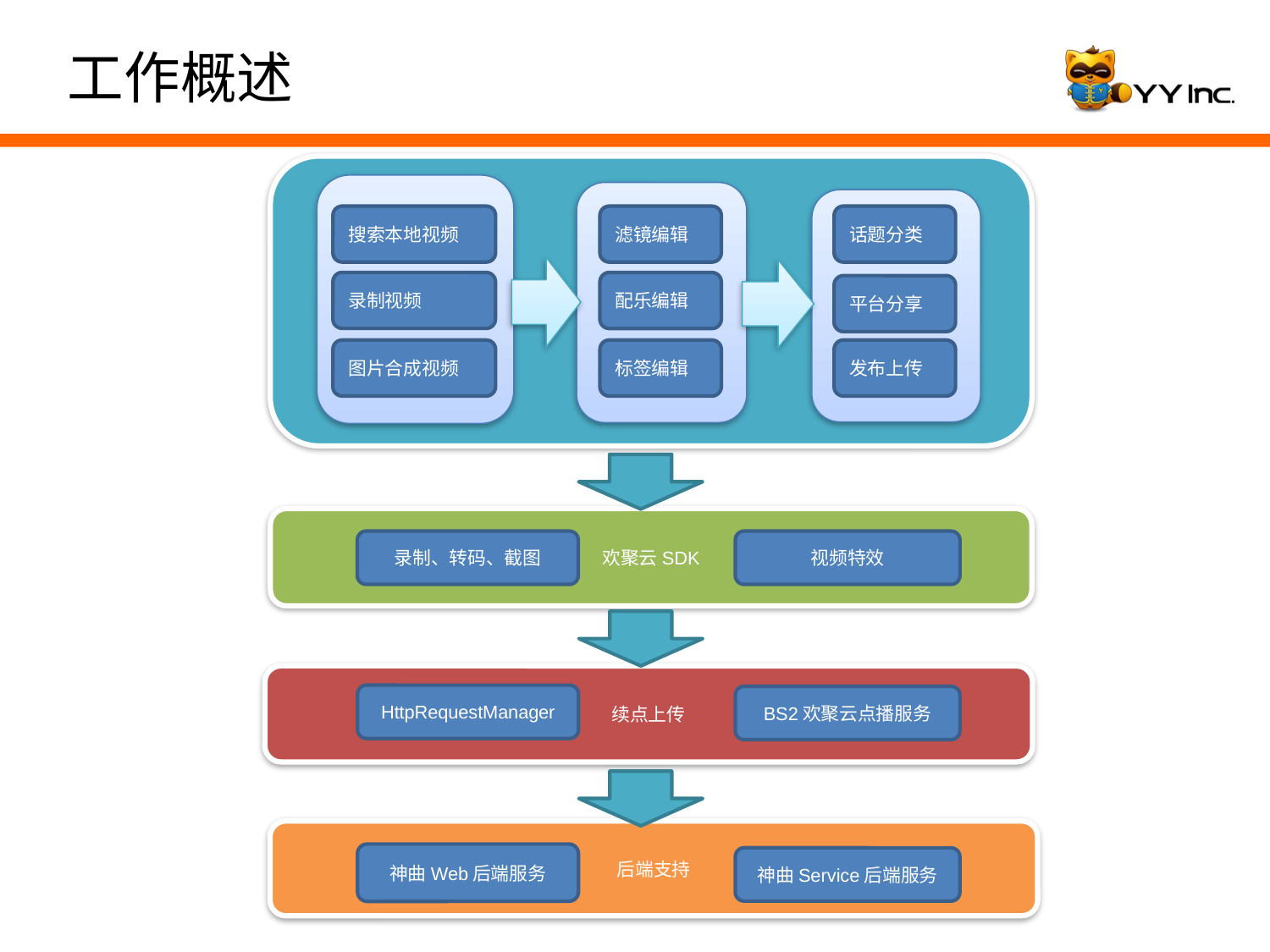

工作概述

搜索本地视频
滤镜编辑
话题分类

录制视频
配乐编辑
平台分享
图片合成视频
标签编辑
发布上传

欢聚云SDK
录制、转码、截图
视频特效

续点上传
HttpRequestManager
BS2欢聚云点播服务

后端支持
神曲Web后端服务
神曲Service后端服务